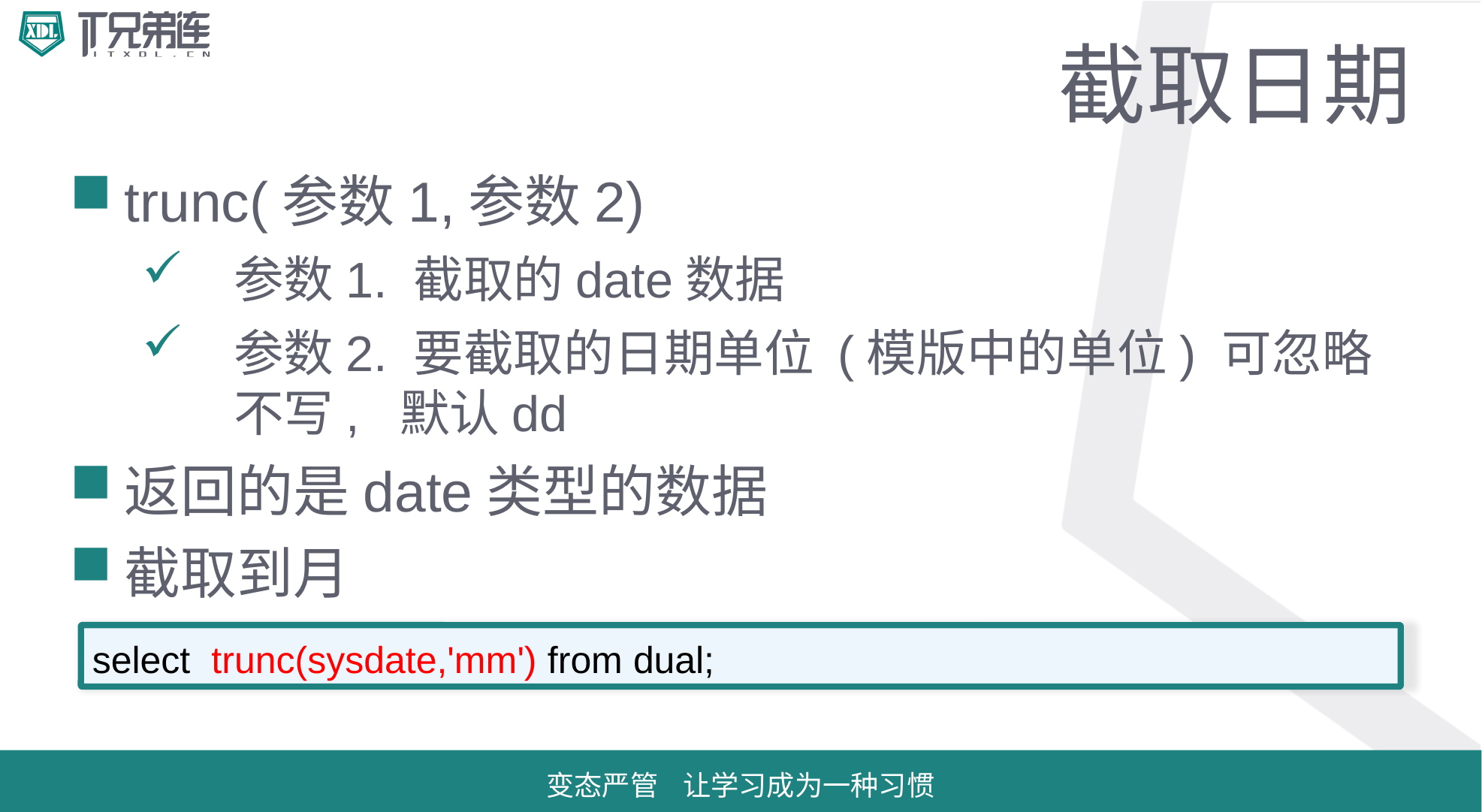

# 截取日期
trunc(参数1,参数2)
参数1. 截取的date数据
参数2. 要截取的日期单位 (模版中的单位) 可忽略不写,  默认dd
返回的是date类型的数据
截取到月
select  trunc(sysdate,'mm') from dual;